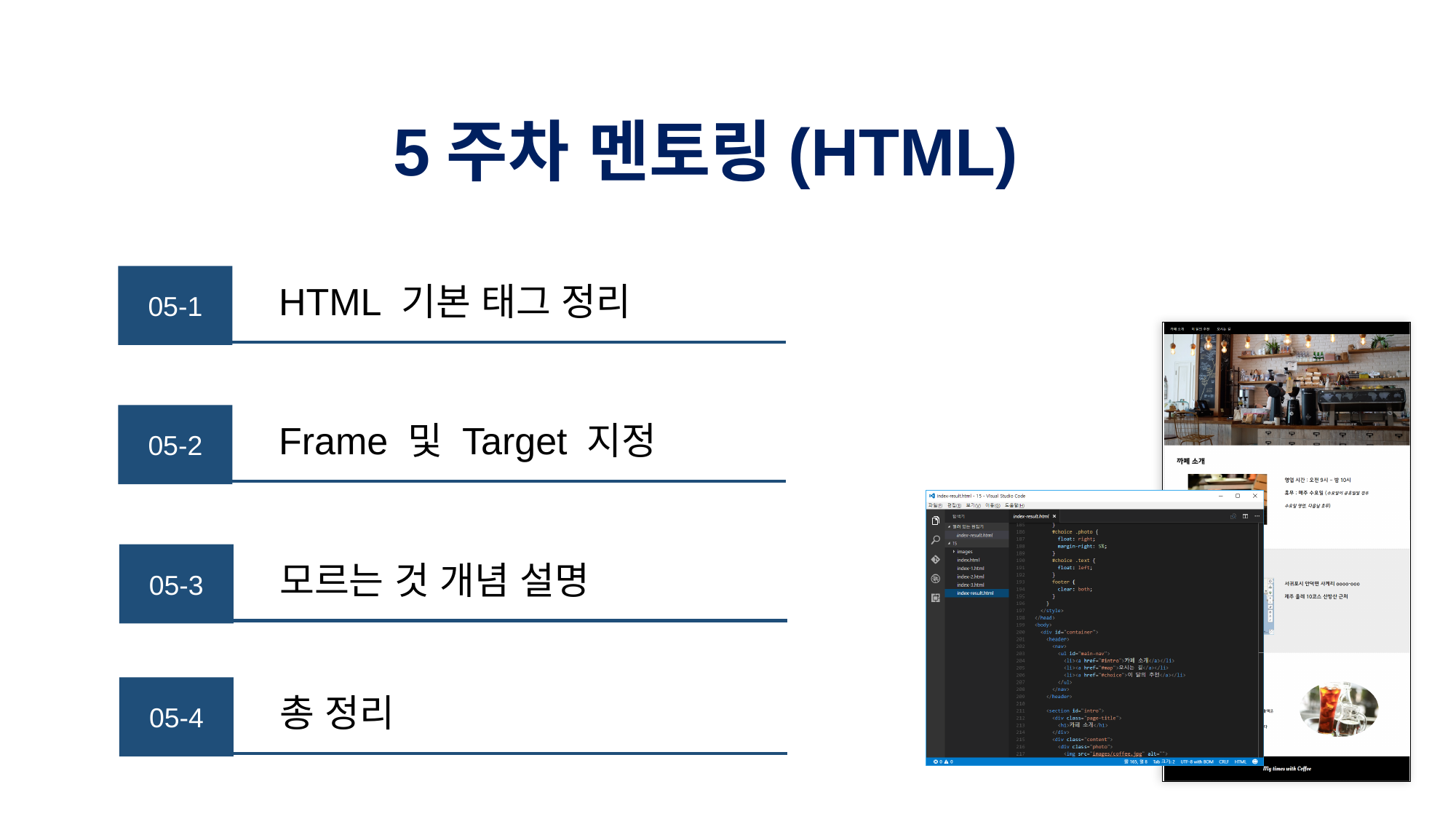

# 5주차 멘토링(HTML)
05-1

HTML 기본 태그 정리
05-2

Frame 및 Target 지정
05-3

모르는 것 개념 설명
05-4

총 정리